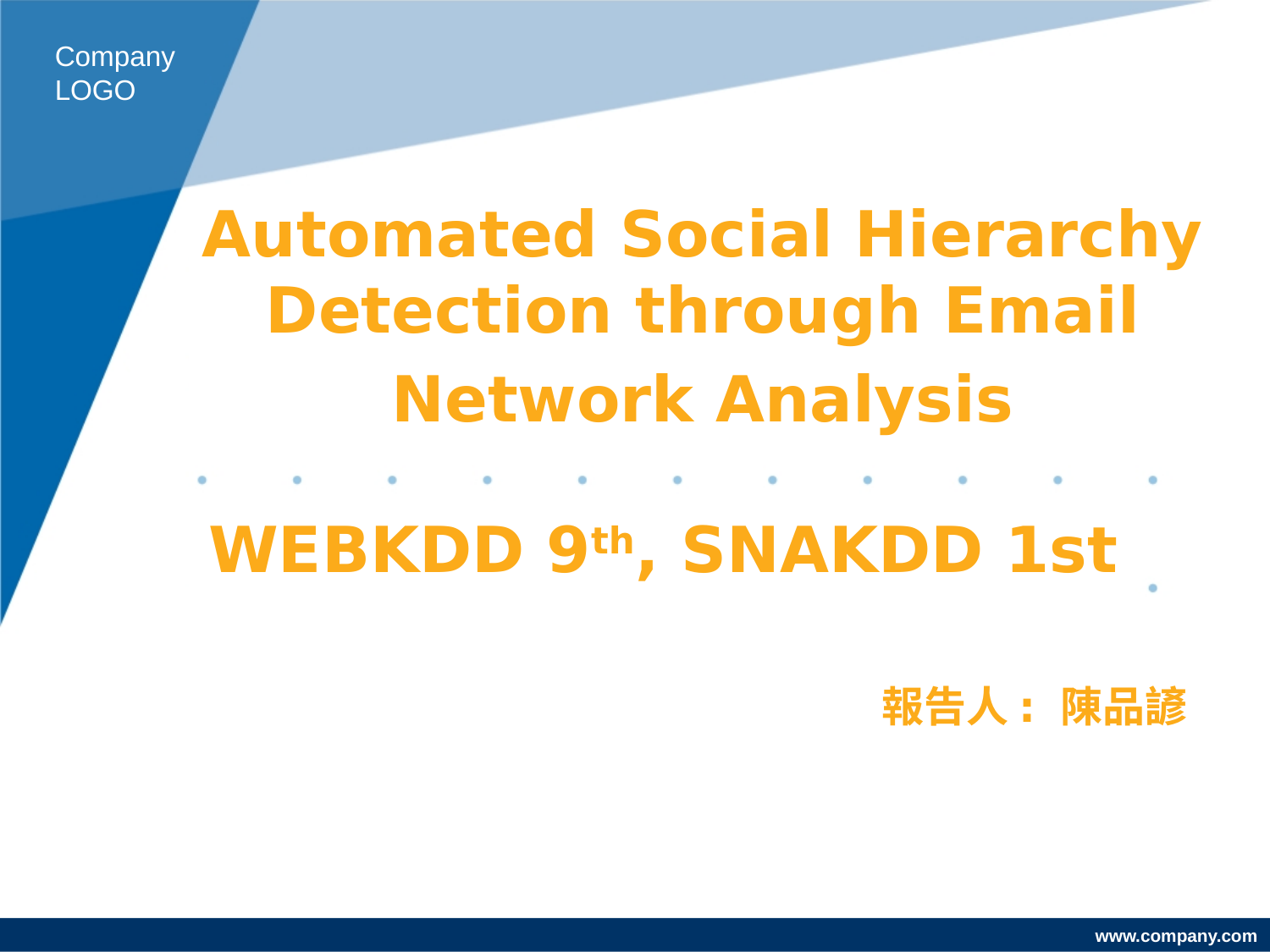

Company LOGO
Automated Social Hierarchy Detection through Email
Network Analysis
# WEBKDD 9th, SNAKDD 1st
報告人: 陳品諺